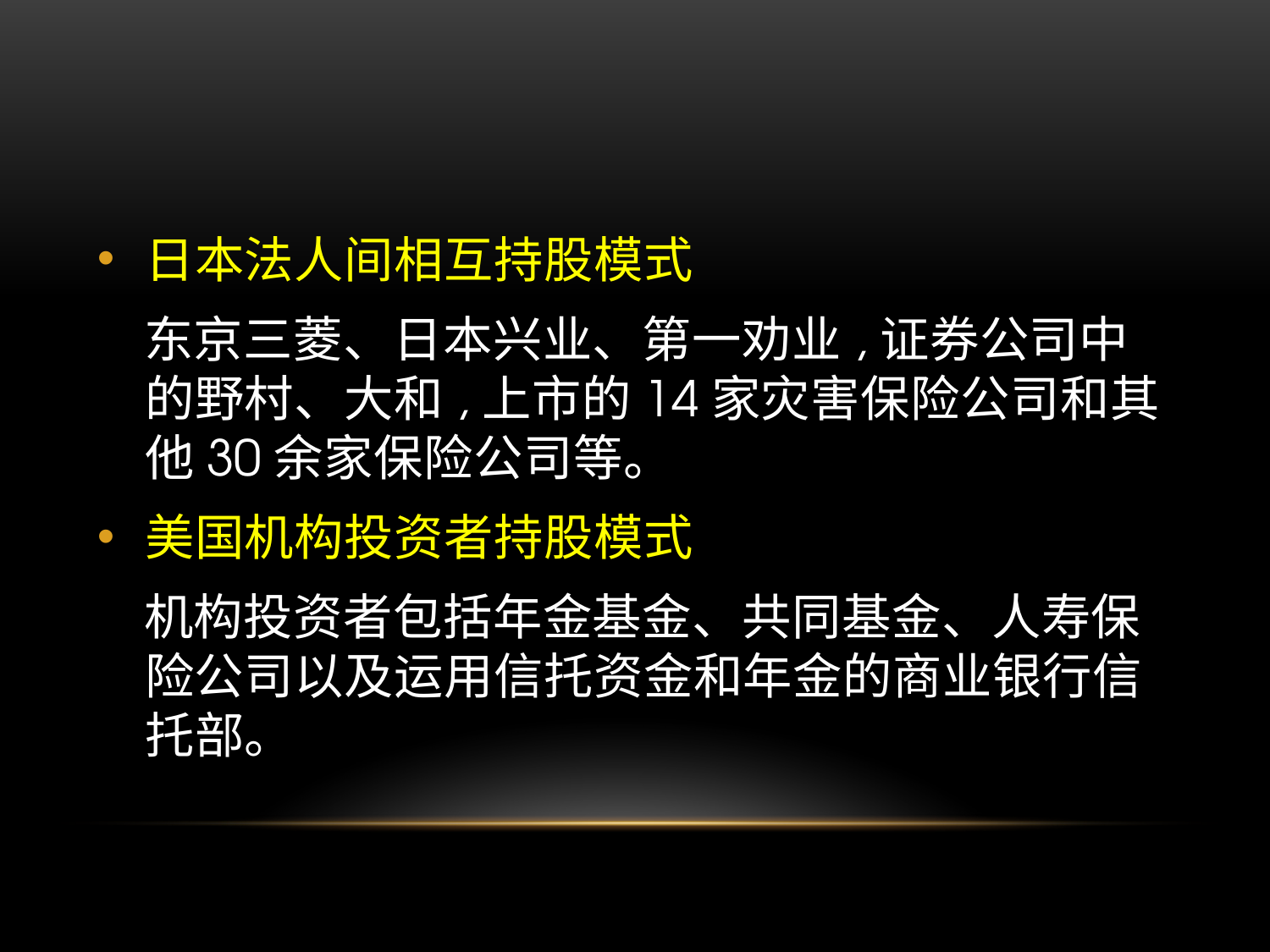

日本法人间相互持股模式
   东京三菱、日本兴业、第一劝业,证券公司中的野村、大和,上市的14家灾害保险公司和其他30余家保险公司等。
美国机构投资者持股模式
   机构投资者包括年金基金、共同基金、人寿保险公司以及运用信托资金和年金的商业银行信托部。